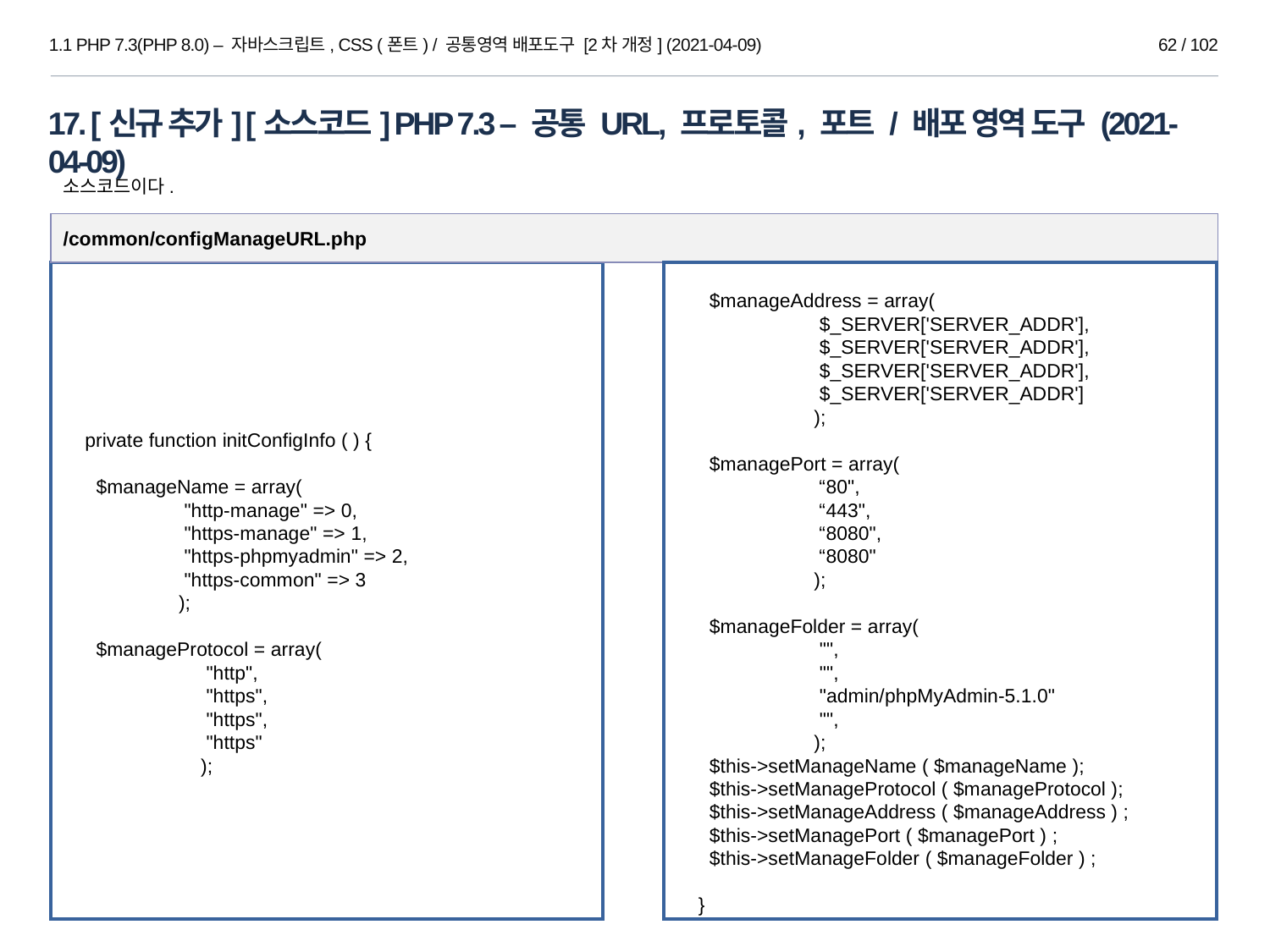

1.1 PHP 7.3(PHP 8.0) – 자바스크립트, CSS (폰트) / 공통영역 배포도구 [2차 개정] (2021-04-09)
62 / 102

17. [신규 추가] [소스코드] PHP 7.3 – 공통 URL, 프로토콜, 포트 / 배포 영역 도구 (2021-04-09)
소스코드이다.
/common/configManageURL.php

      $manageAddress = array(
                          $_SERVER['SERVER_ADDR'],
                          $_SERVER['SERVER_ADDR'],
                          $_SERVER['SERVER_ADDR'],
                          $_SERVER['SERVER_ADDR']
                         );

      $managePort = array(
                          “80",
                          “443",
                          “8080",
                          “8080"
                         );

      $manageFolder = array(
                          "",
                          "",
                          "admin/phpMyAdmin-5.1.0"
                          "",
                         );
      $this->setManageName ( $manageName );
      $this->setManageProtocol ( $manageProtocol );
      $this->setManageAddress ( $manageAddress ) ;
      $this->setManagePort ( $managePort ) ;
      $this->setManageFolder ( $manageFolder ) ;

    }

    private function initConfigInfo ( ) {

      $manageName = array(
                      "http-manage" => 0,
                      "https-manage" => 1,
                      "https-phpmyadmin" => 2,
                      "https-common" => 3
                     );

      $manageProtocol = array(
                          "http",
                          "https",
                          "https",
                          "https"
                         );